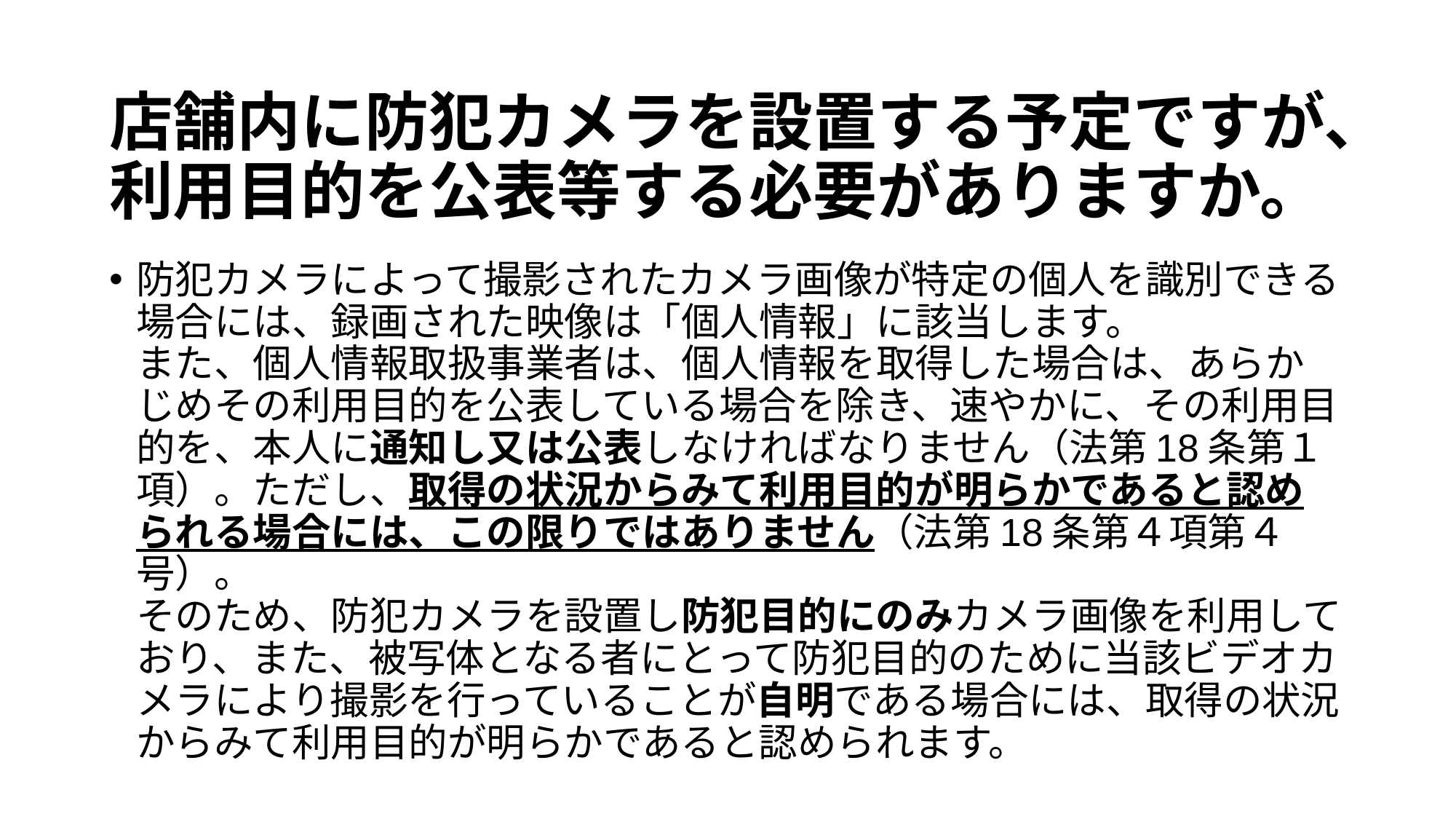

# 店舗内に防犯カメラを設置する予定ですが、利用目的を公表等する必要がありますか。
防犯カメラによって撮影されたカメラ画像が特定の個人を識別できる場合には、録画された映像は「個人情報」に該当します。
また、個人情報取扱事業者は、個人情報を取得した場合は、あらかじめその利用目的を公表している場合を除き、速やかに、その利用目的を、本人に通知し又は公表しなければなりません（法第18条第１項）。ただし、取得の状況からみて利用目的が明らかであると認められる場合には、この限りではありません（法第18条第４項第４号）。
そのため、防犯カメラを設置し防犯目的にのみカメラ画像を利用しており、また、被写体となる者にとって防犯目的のために当該ビデオカメラにより撮影を行っていることが自明である場合には、取得の状況からみて利用目的が明らかであると認められます。